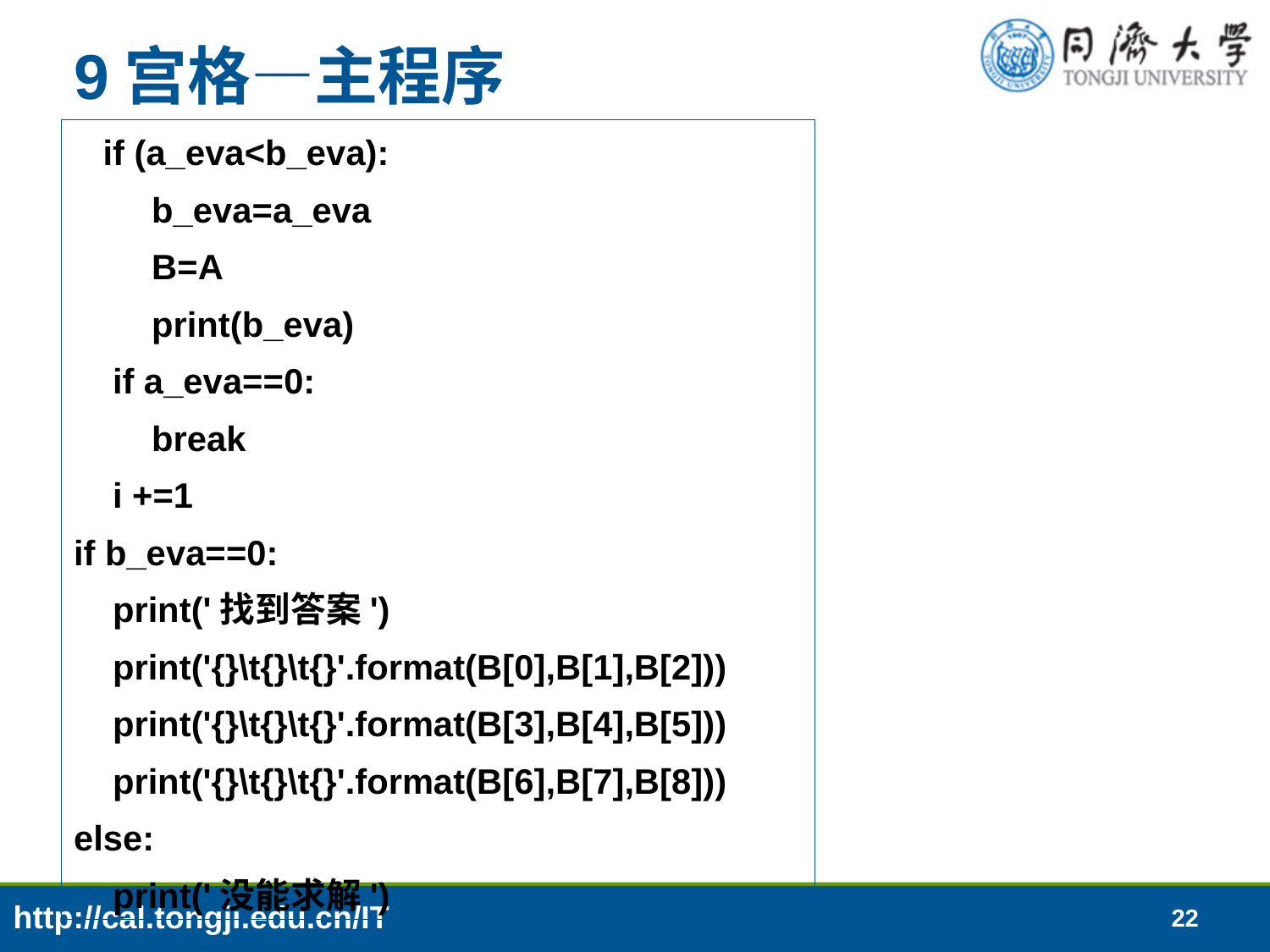

# 9宫格—主程序
   if (a_eva<b_eva):
        b_eva=a_eva
        B=A
        print(b_eva)
    if a_eva==0:
        break
    i +=1
if b_eva==0:
    print('找到答案')
    print('{}\t{}\t{}'.format(B[0],B[1],B[2]))
    print('{}\t{}\t{}'.format(B[3],B[4],B[5]))
    print('{}\t{}\t{}'.format(B[6],B[7],B[8]))
else:
    print('没能求解')